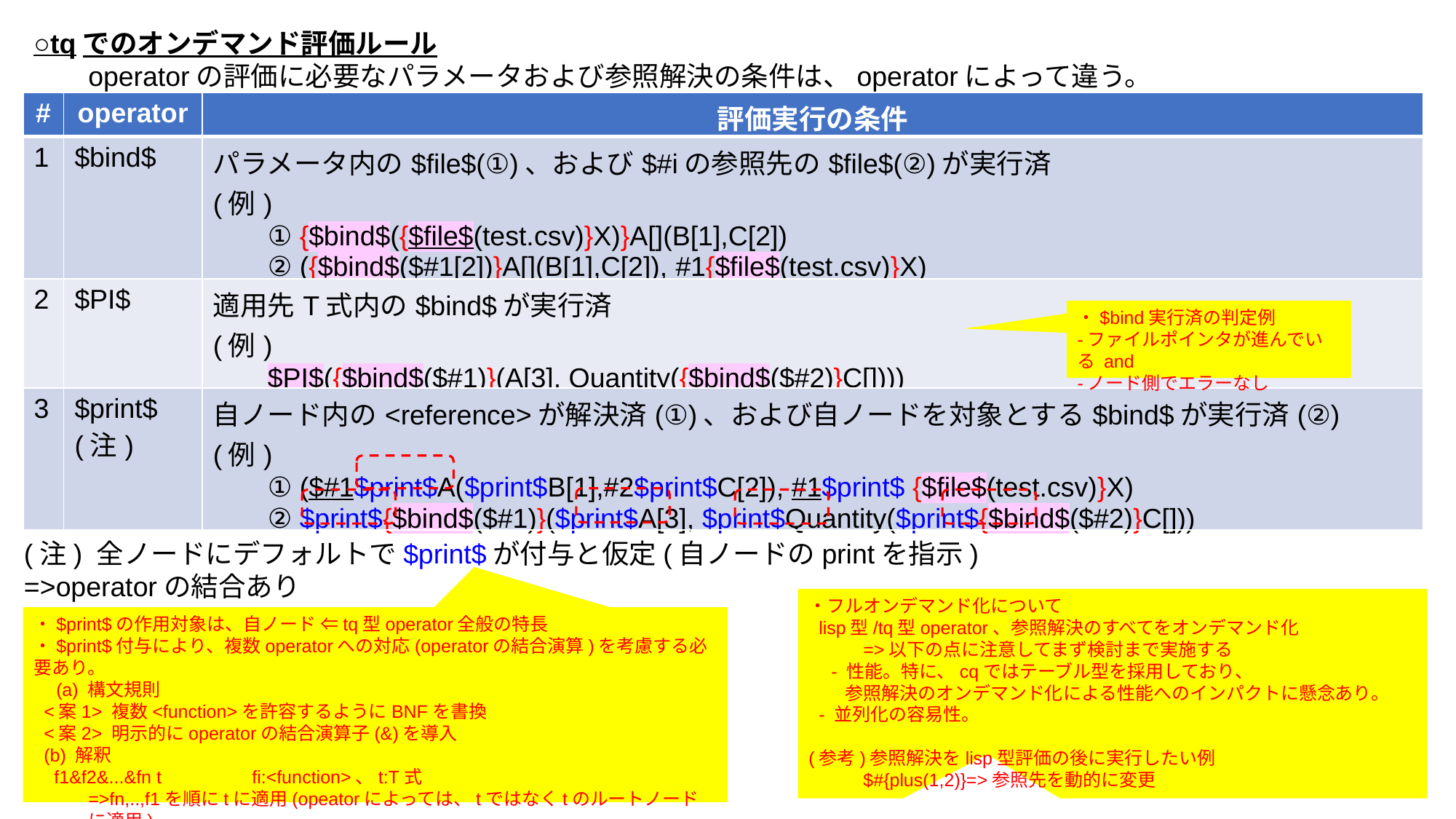

○tqでのオンデマンド評価ルール
operatorの評価に必要なパラメータおよび参照解決の条件は、operatorによって違う。
| # | operator | 評価実行の条件 |
| --- | --- | --- |
| 1 | $bind$ | パラメータ内の$file$(①)、および$#iの参照先の$file$(②)が実行済 (例) ① {$bind$({$file$(test.csv)}X)}A[](B[1],C[2]) ② ({$bind$($#1[2])}A[](B[1],C[2]), #1{$file$(test.csv)}X) |
| 2 | $PI$ | 適用先T式内の$bind$が実行済 (例) $PI$({$bind$($#1)}(A[3], Quantity({$bind$($#2)}C[]))) |
| 3 | $print$ (注) | 自ノード内の<reference>が解決済(①)、および自ノードを対象とする$bind$が実行済(②) (例) ① ($#1$print$A($print$B[1],#2$print$C[2]), #1$print$ {$file$(test.csv)}X) ② $print${$bind$($#1)}($print$A[3], $print$Quantity($print${$bind$($#2)}C[])) |
・$bind実行済の判定例
-ファイルポインタが進んでいる and
-ノード側でエラーなし

(注) 全ノードにデフォルトで$print$が付与と仮定(自ノードのprintを指示)
=>operatorの結合あり
・フルオンデマンド化について
  lisp型/tq型operator、参照解決のすべてをオンデマンド化
=>以下の点に注意してまず検討まで実施する
　- 性能。特に、cqではテーブル型を採用しており、
　　参照解決のオンデマンド化による性能へのインパクトに懸念あり。
  - 並列化の容易性。

(参考)参照解決をlisp型評価の後に実行したい例
$#{plus(1,2)}=>参照先を動的に変更
・$print$の作用対象は、自ノード ⇐tq型operator全般の特長
・$print$付与により、複数operatorへの対応(operatorの結合演算)を考慮する必要あり。
　(a) 構文規則
  <案1> 複数<function>を許容するようにBNFを書換
  <案2> 明示的にoperatorの結合演算子(&)を導入
  (b) 解釈
    f1&f2&...&fn t	fi:<function>、t:T式
=>fn,..,f1を順にtに適用(opeatorによっては、tではなくtのルートノードに適用)